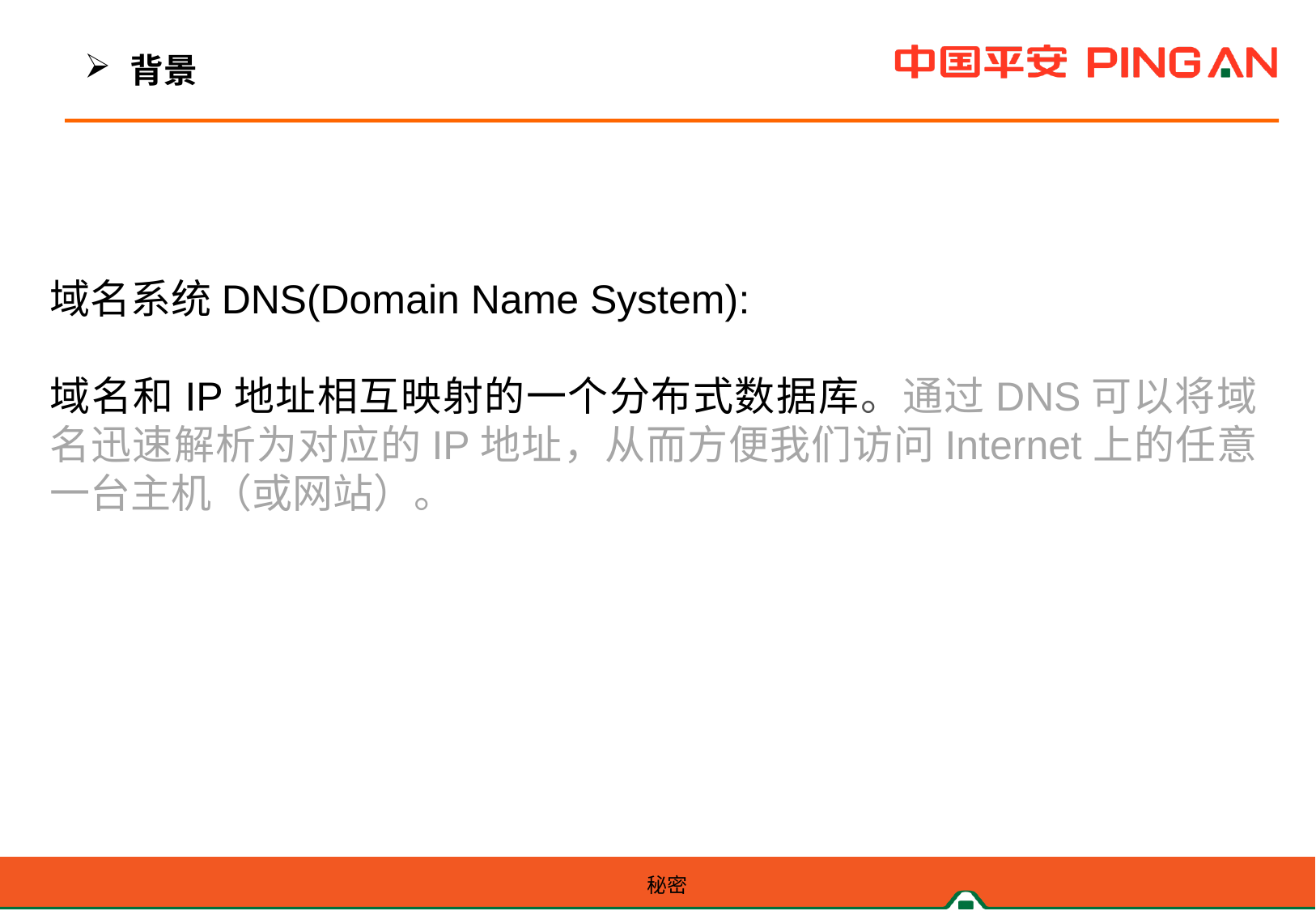

背景

域名系统DNS(Domain Name System):

域名和IP地址相互映射的一个分布式数据库。通过DNS可以将域名迅速解析为对应的IP地址，从而方便我们访问Internet上的任意一台主机（或网站）。